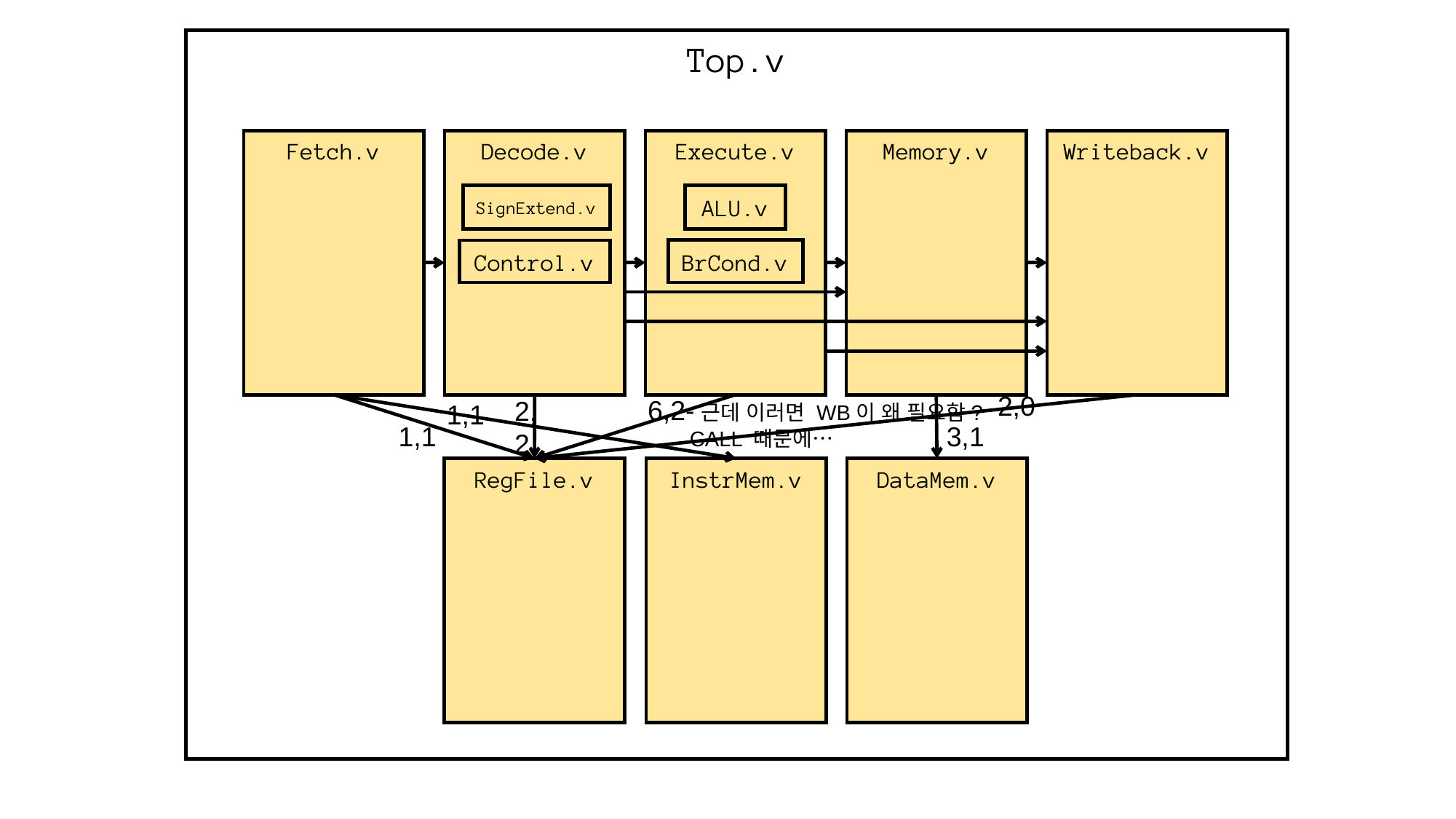

Top.v
Writeback.v
Memory.v
Execute.v
Decode.v
Fetch.v
SignExtend.v
ALU.v
BrCond.v
Control.v
2,0
6,2-근데 이러면 WB이 왜 필요함?
       CALL 때문에…
2,2
1,1
1,1
3,1
RegFile.v
InstrMem.v
DataMem.v